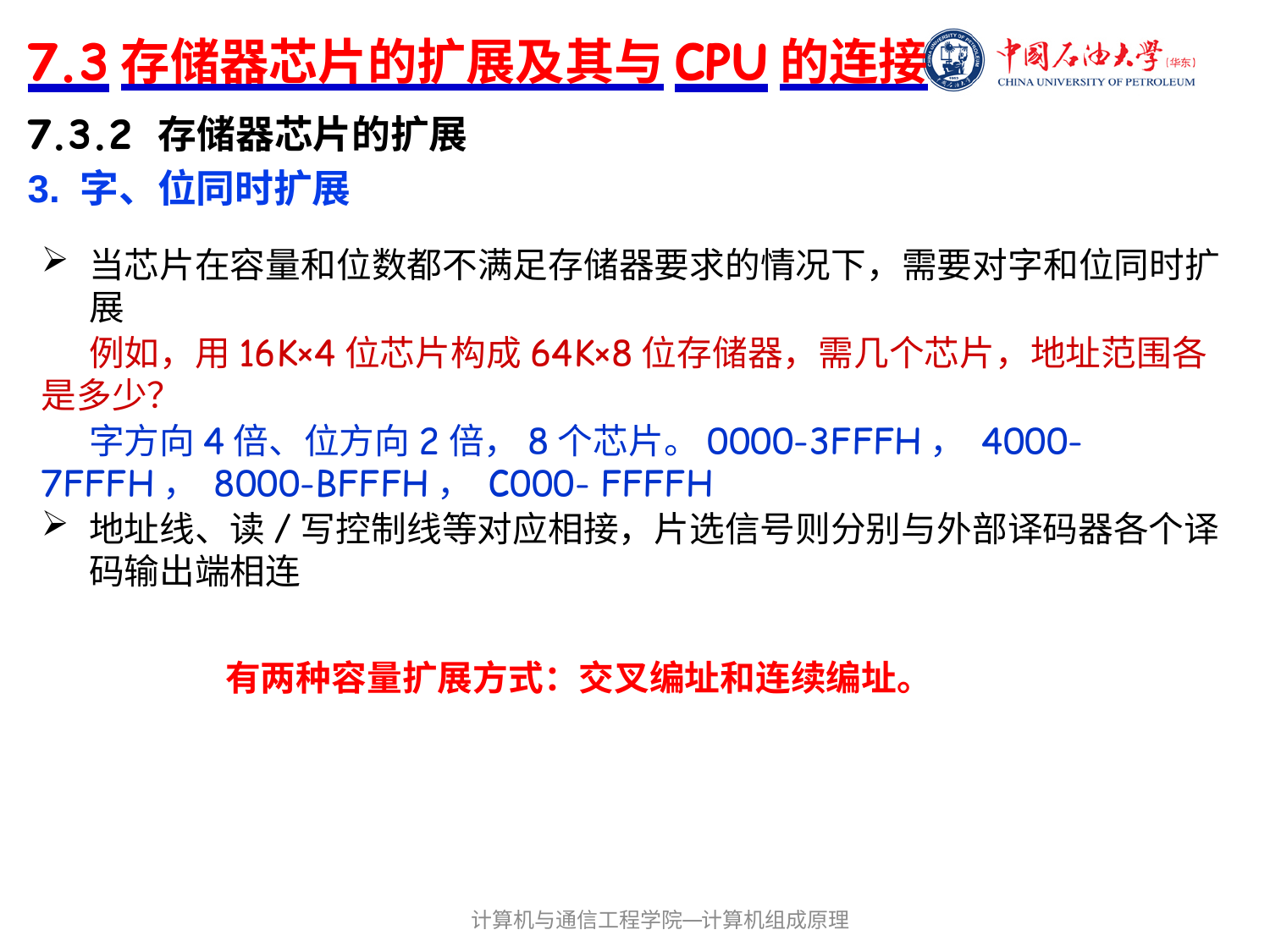

# 7.3存储器芯片的扩展及其与CPU的连接
7.3.2 存储器芯片的扩展
3. 字、位同时扩展
当芯片在容量和位数都不满足存储器要求的情况下，需要对字和位同时扩展
     例如，用16K×4位芯片构成64K×8位存储器，需几个芯片，地址范围各是多少？
     字方向4倍、位方向2倍，8个芯片。0000-3FFFH， 4000-7FFFH， 8000-BFFFH， C000- FFFFH
地址线、读/写控制线等对应相接，片选信号则分别与外部译码器各个译码输出端相连
有两种容量扩展方式：交叉编址和连续编址。
计算机与通信工程学院—计算机组成原理
38